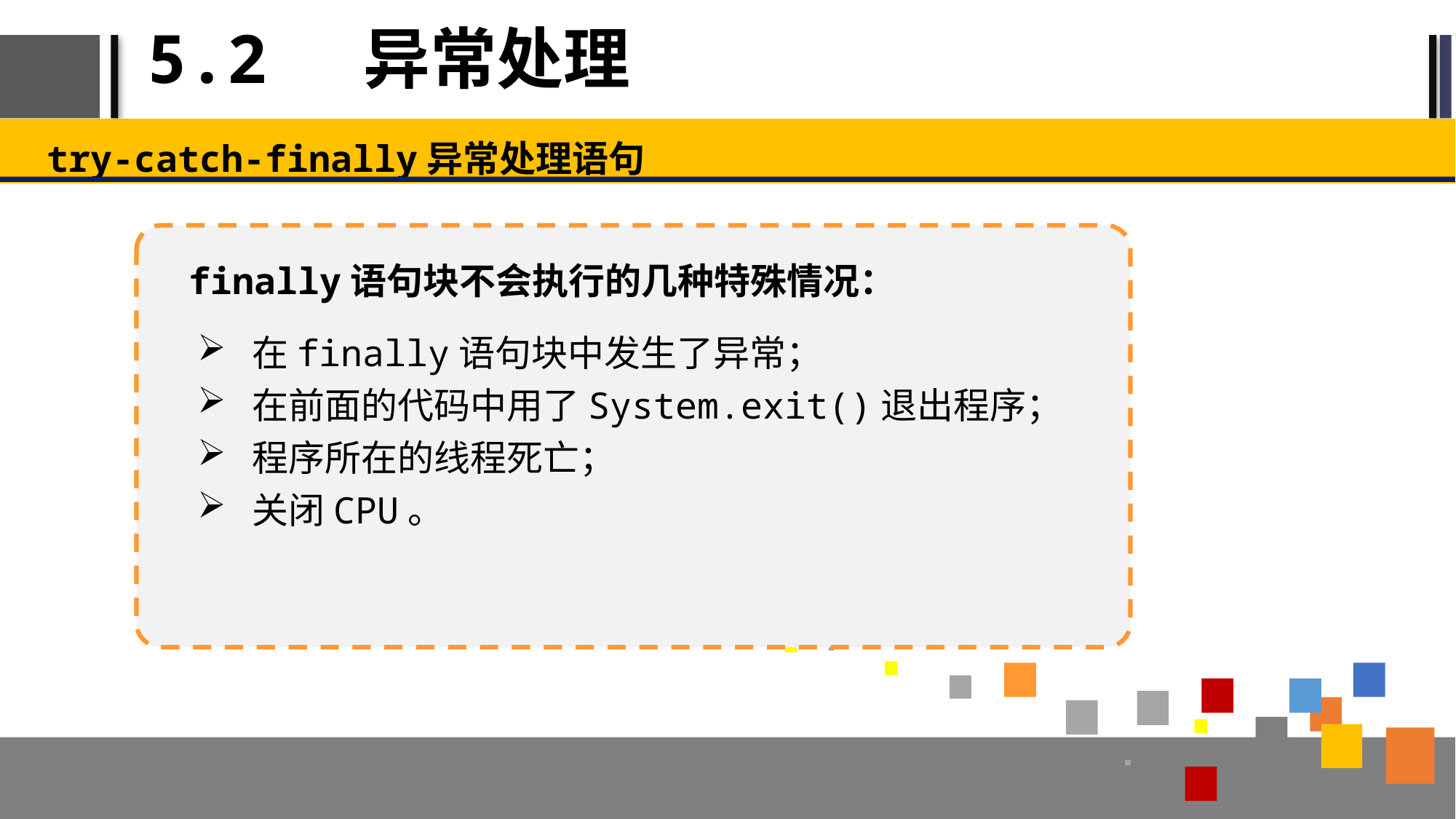

# 5.2  异常处理

try-catch-finally异常处理语句

finally语句块不会执行的几种特殊情况：
在finally语句块中发生了异常；
在前面的代码中用了System.exit()退出程序；
程序所在的线程死亡；
关闭CPU。